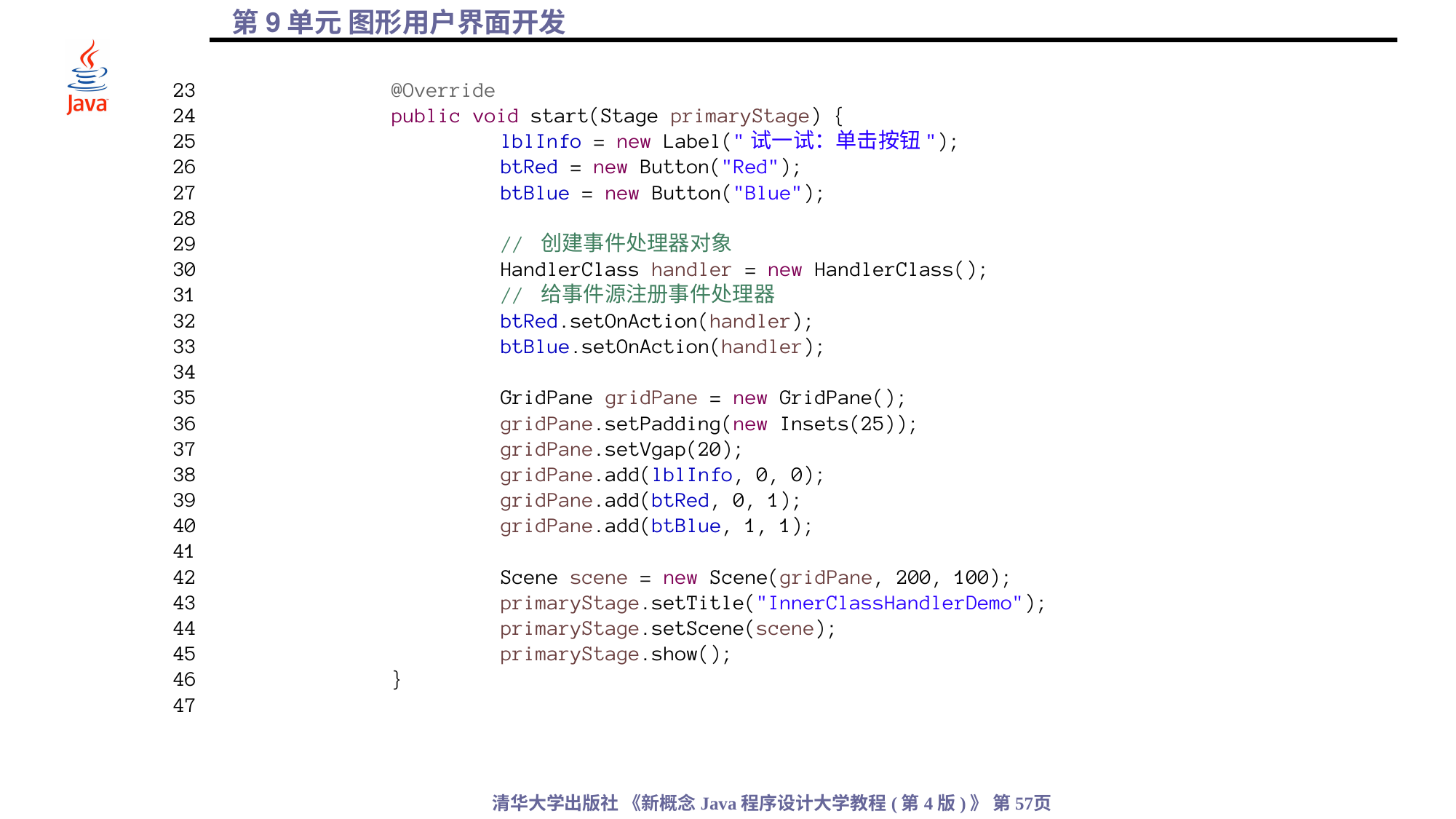

23		@Override
24		public void start(Stage primaryStage) {
25			lblInfo = new Label("试一试：单击按钮");
26			btRed = new Button("Red");
27			btBlue = new Button("Blue");
28
29			// 创建事件处理器对象
30			HandlerClass handler = new HandlerClass();
31			// 给事件源注册事件处理器
32			btRed.setOnAction(handler);
33			btBlue.setOnAction(handler);
34
35			GridPane gridPane = new GridPane();
36			gridPane.setPadding(new Insets(25));
37			gridPane.setVgap(20);
38			gridPane.add(lblInfo, 0, 0);
39			gridPane.add(btRed, 0, 1);
40			gridPane.add(btBlue, 1, 1);
41
42			Scene scene = new Scene(gridPane, 200, 100);
43			primaryStage.setTitle("InnerClassHandlerDemo");
44			primaryStage.setScene(scene);
45			primaryStage.show();
46		}
47